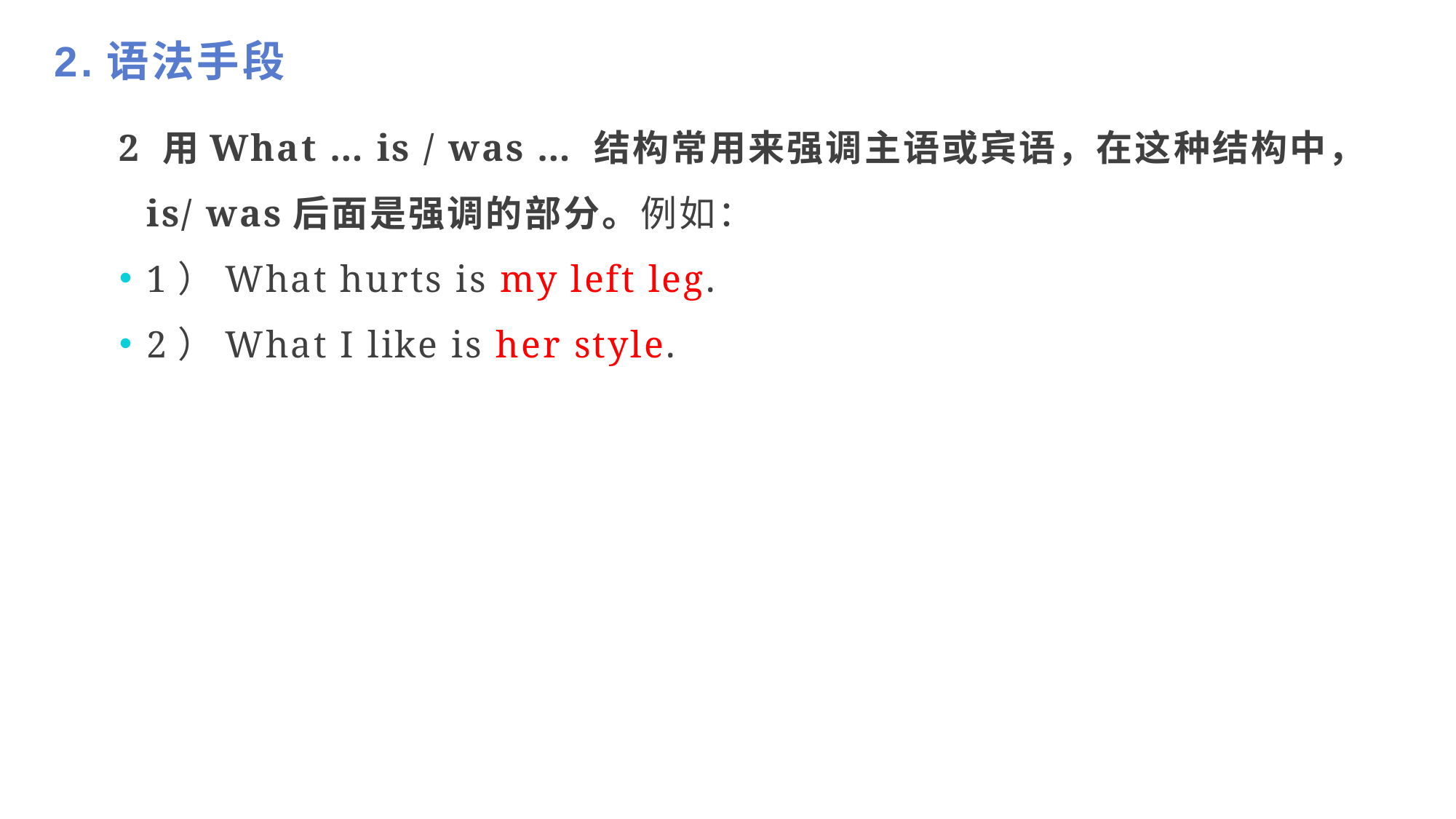

# 2.语法手段
2 用What … is / was … 结构常用来强调主语或宾语，在这种结构中，is/ was后面是强调的部分。例如：
1）What hurts is my left leg.
2）What I like is her style.